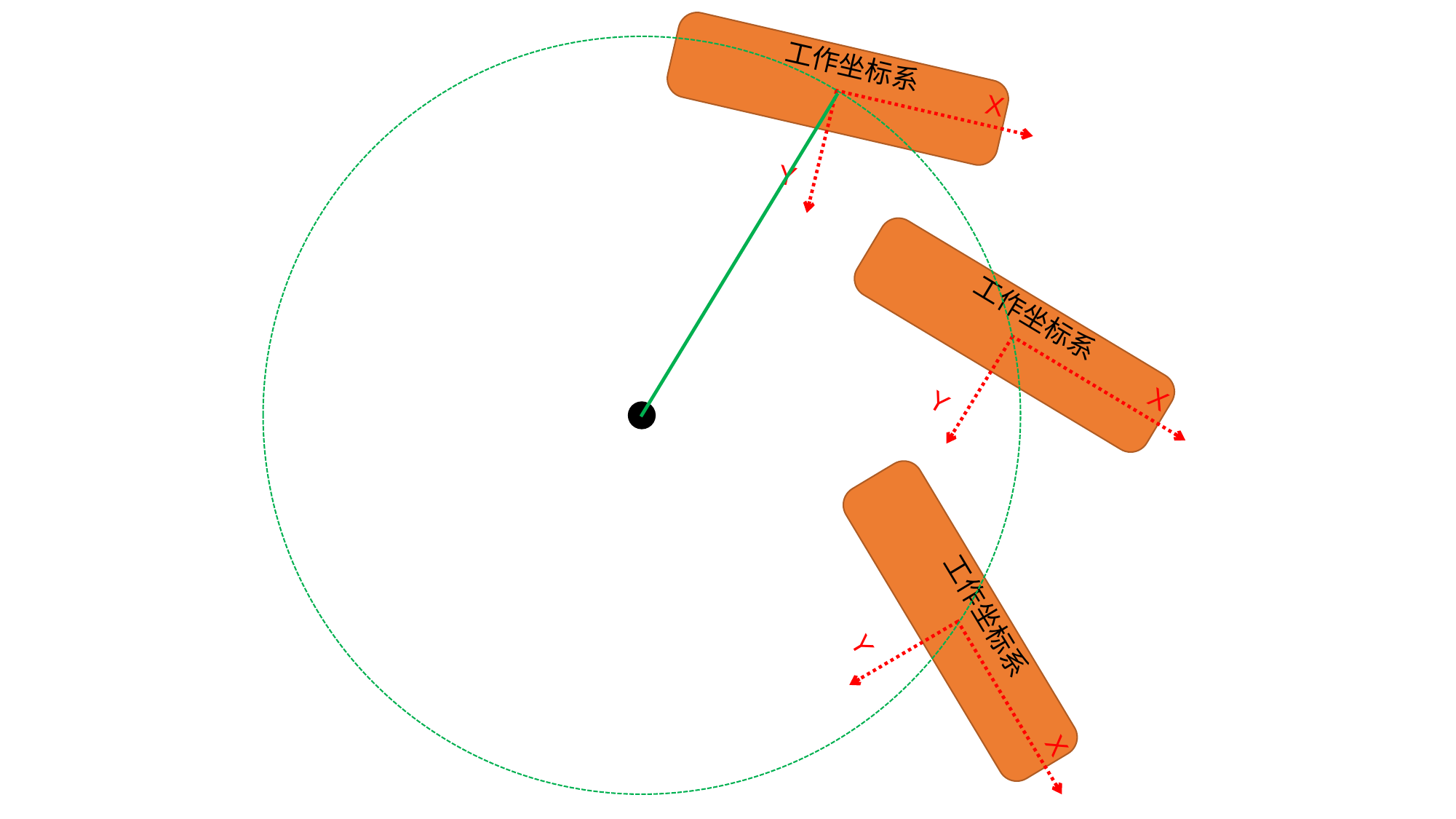

工作坐标系

X
Y
工作坐标系

X
Y

工作坐标系

X
Y